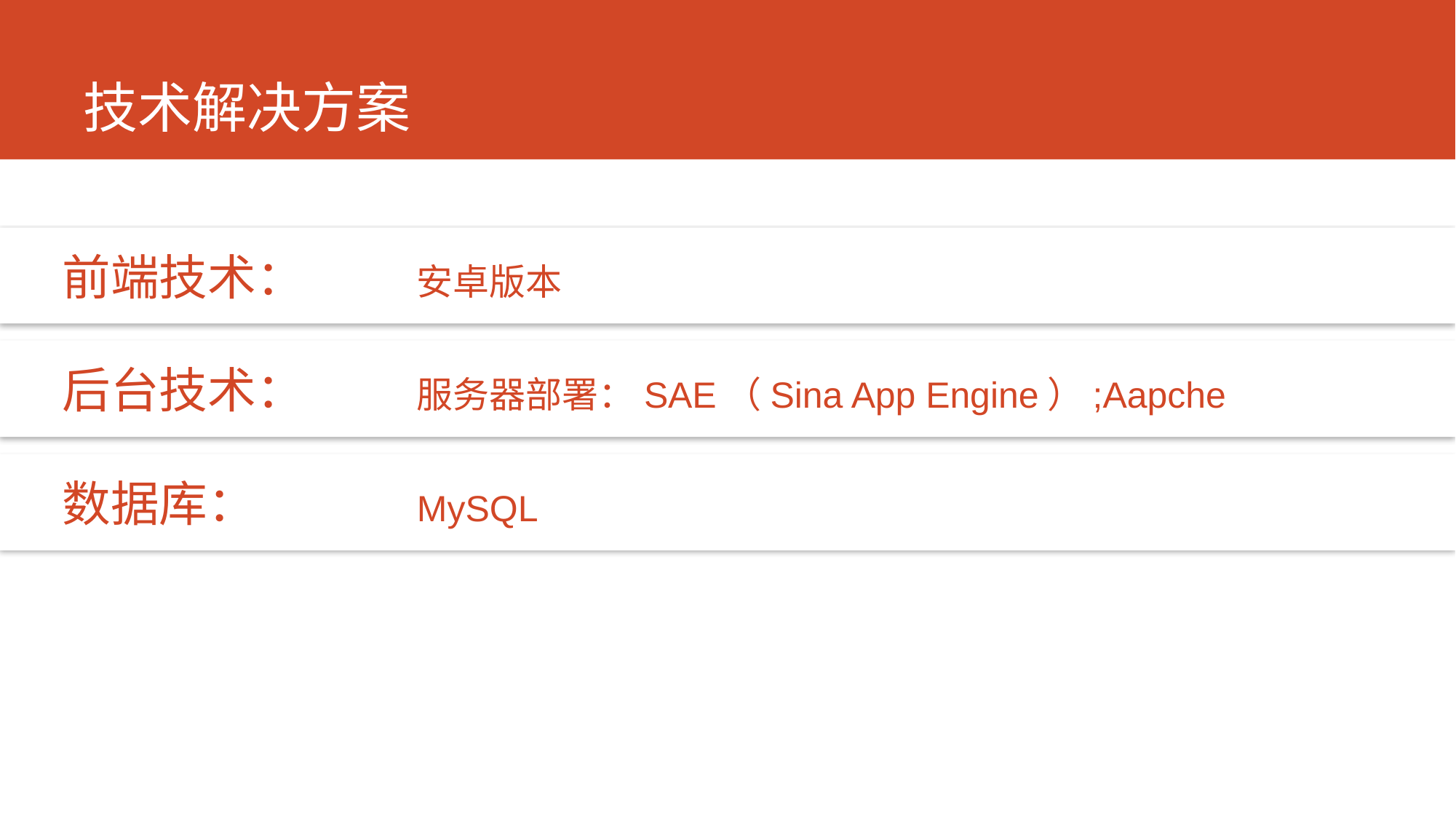

# 技术解决方案
前端技术：		安卓版本
后台技术： 	服务器部署：SAE（Sina App Engine）;Aapche
数据库：		MySQL